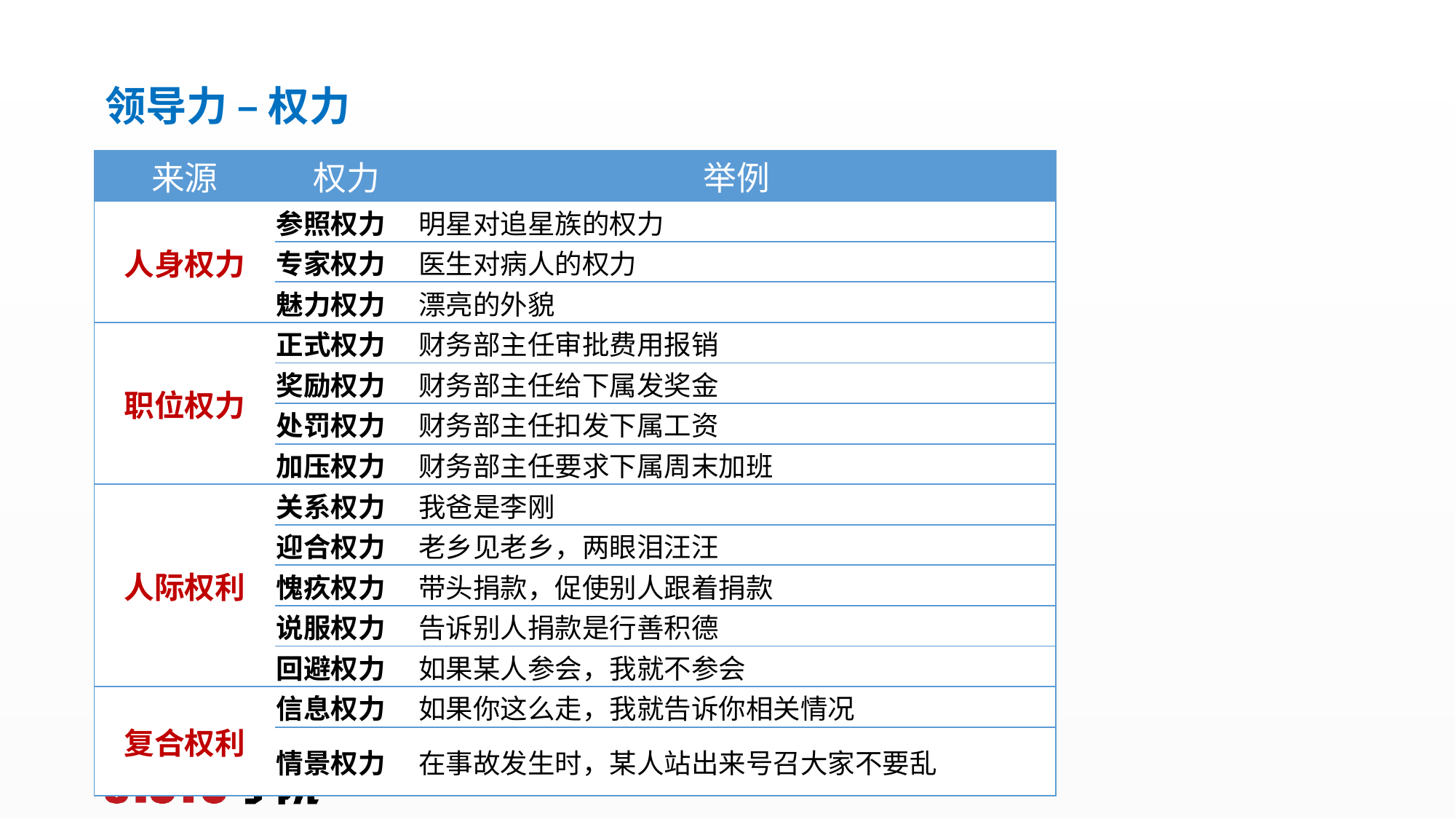

# 领导力 – 权力
| 来源 | 权力 | 举例 |
| --- | --- | --- |
| 人身权力 | 参照权力 | 明星对追星族的权力 |
|  | 专家权力 | 医生对病人的权力 |
|  | 魅力权力 | 漂亮的外貌 |
| 职位权力 | 正式权力 | 财务部主任审批费用报销 |
|  | 奖励权力 | 财务部主任给下属发奖金 |
|  | 处罚权力 | 财务部主任扣发下属工资 |
|  | 加压权力 | 财务部主任要求下属周末加班 |
| 人际权利 | 关系权力 | 我爸是李刚 |
|  | 迎合权力 | 老乡见老乡，两眼泪汪汪 |
|  | 愧疚权力 | 带头捐款，促使别人跟着捐款 |
|  | 说服权力 | 告诉别人捐款是行善积德 |
|  | 回避权力 | 如果某人参会，我就不参会 |
| 复合权利 | 信息权力 | 如果你这么走，我就告诉你相关情况 |
|  | 情景权力 | 在事故发生时，某人站出来号召大家不要乱 |